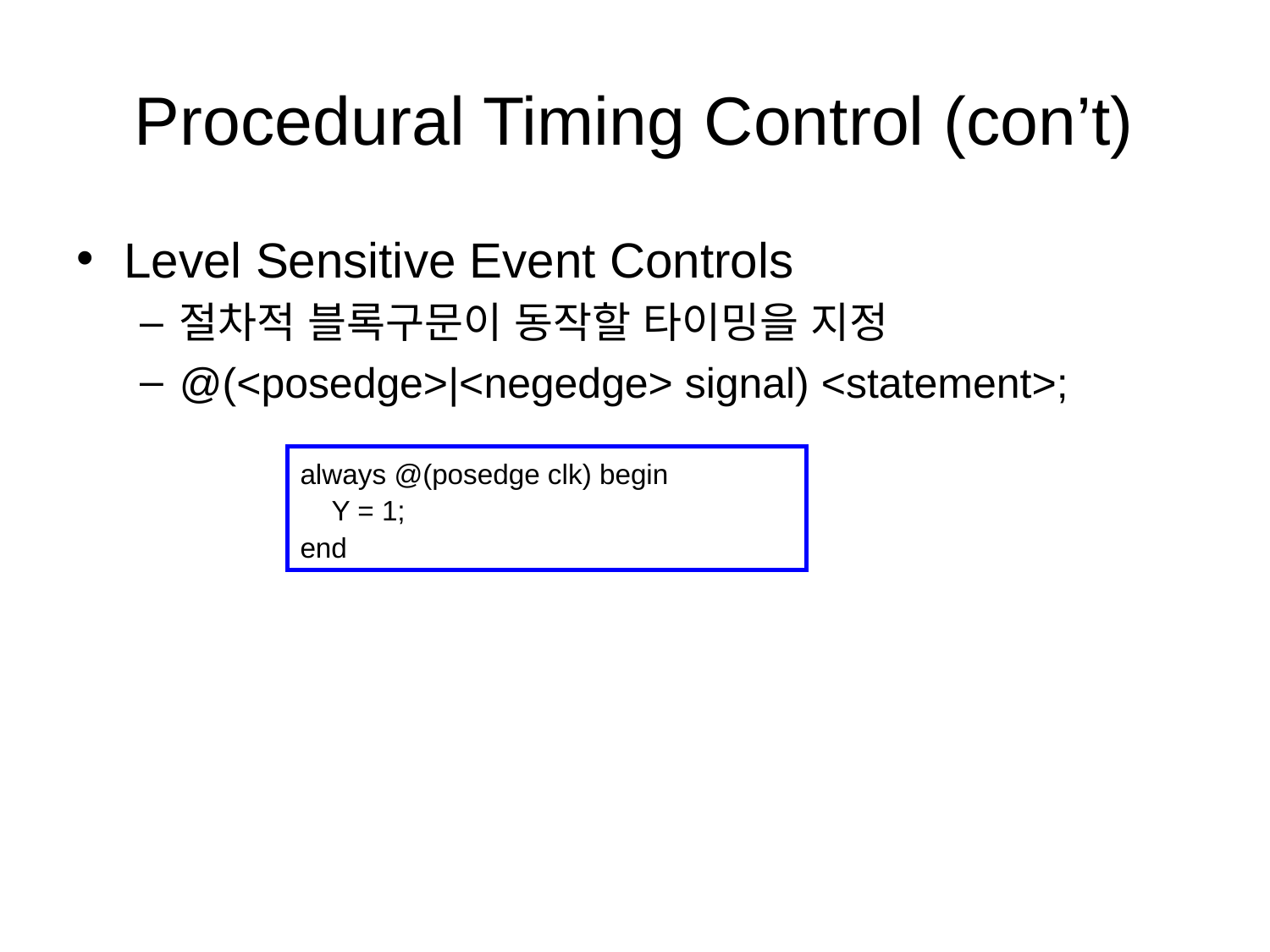

# Procedural Timing Control (con’t)
Level Sensitive Event Controls
절차적 블록구문이 동작할 타이밍을 지정
@(<posedge>|<negedge> signal) <statement>;

always @(posedge clk) begin
    Y = 1;
end